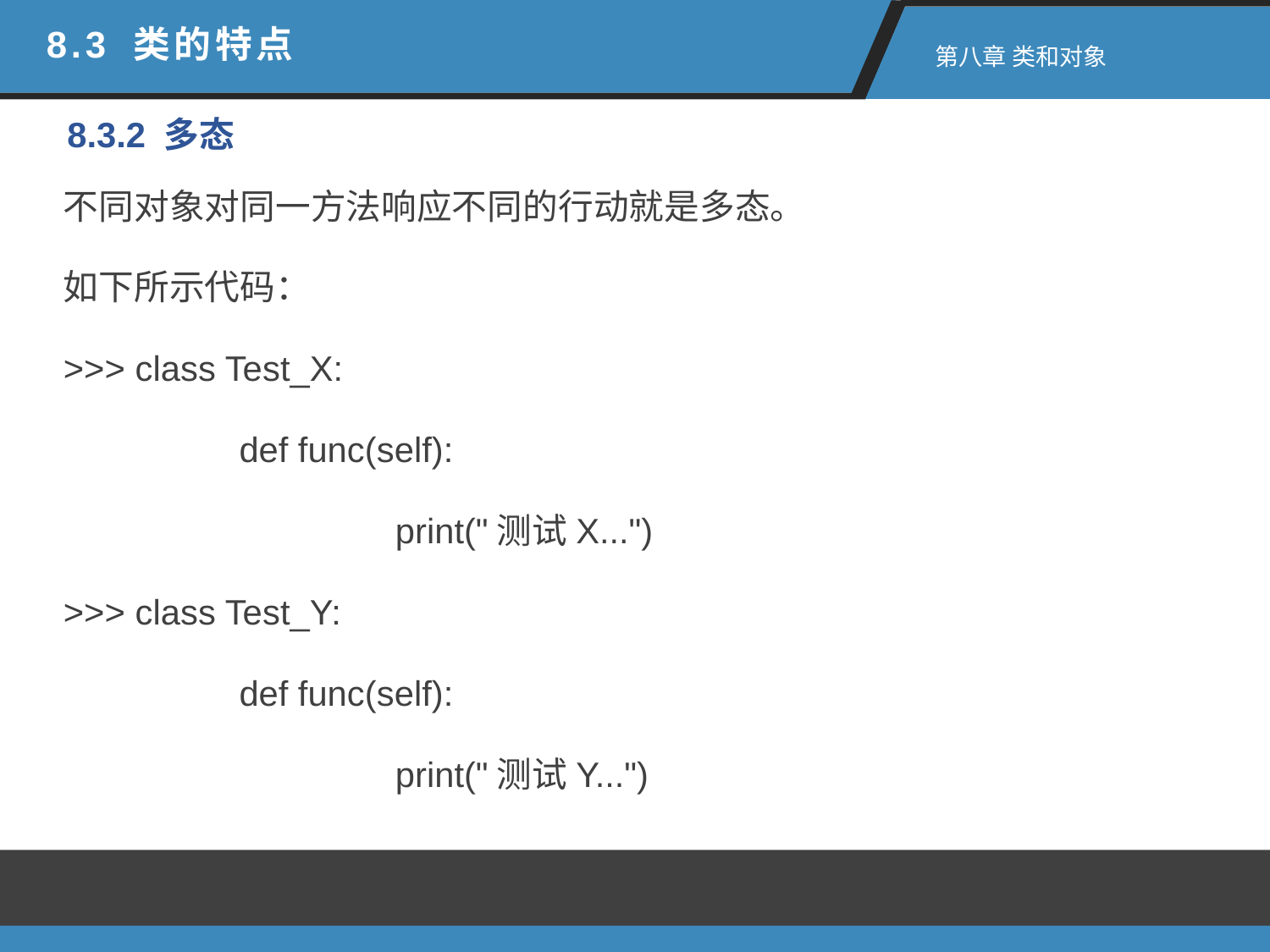

8.3 类的特点
  第八章 类和对象
8.3.2 多态
不同对象对同一方法响应不同的行动就是多态。
如下所示代码：
>>> class Test_X:
	     def func(self):
		        print("测试X...")
>>> class Test_Y:
	     def func(self):
		        print("测试Y...")